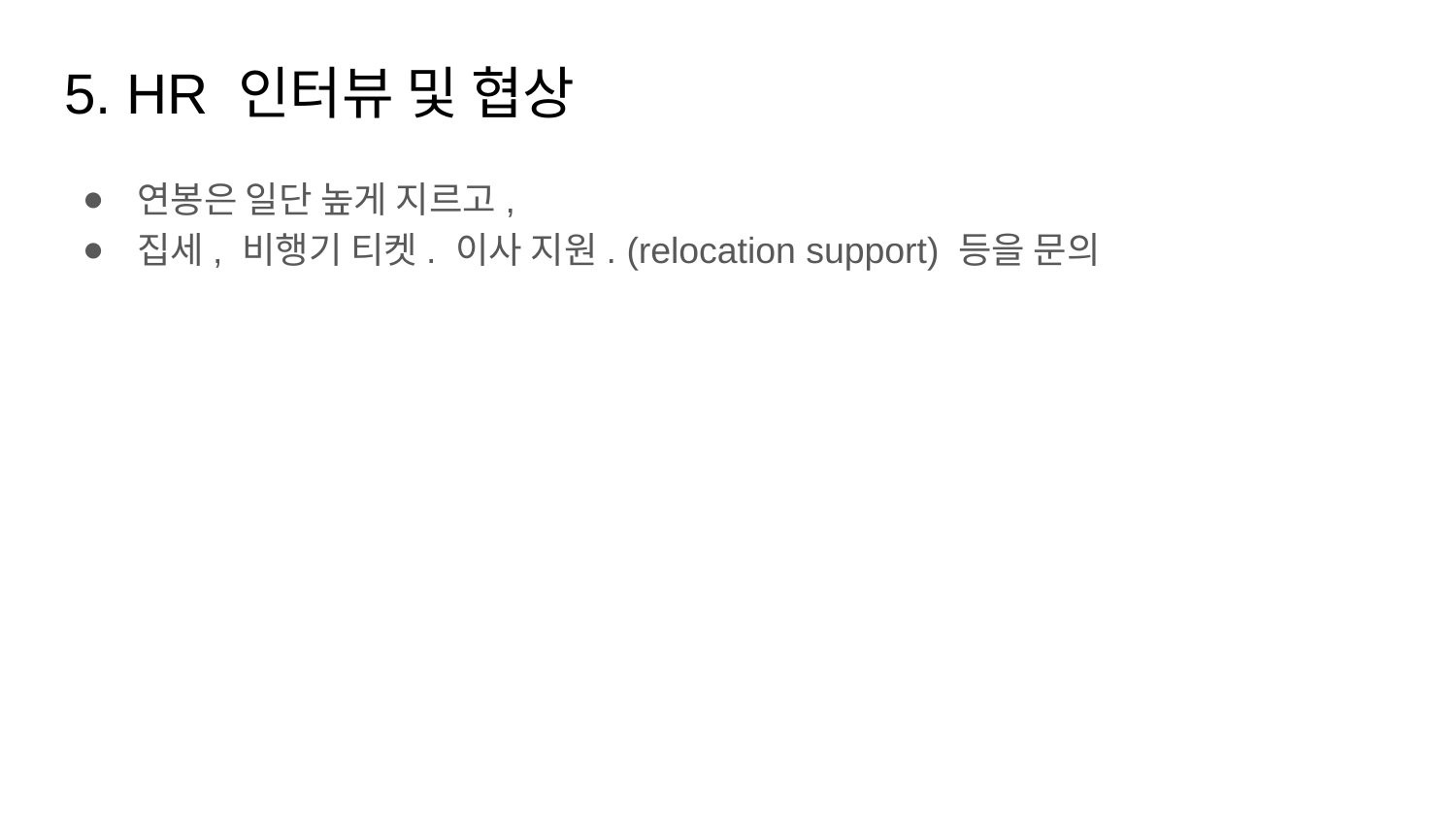

# 5. HR 인터뷰 및 협상
연봉은 일단 높게 지르고,
집세, 비행기 티켓. 이사 지원. (relocation support) 등을 문의